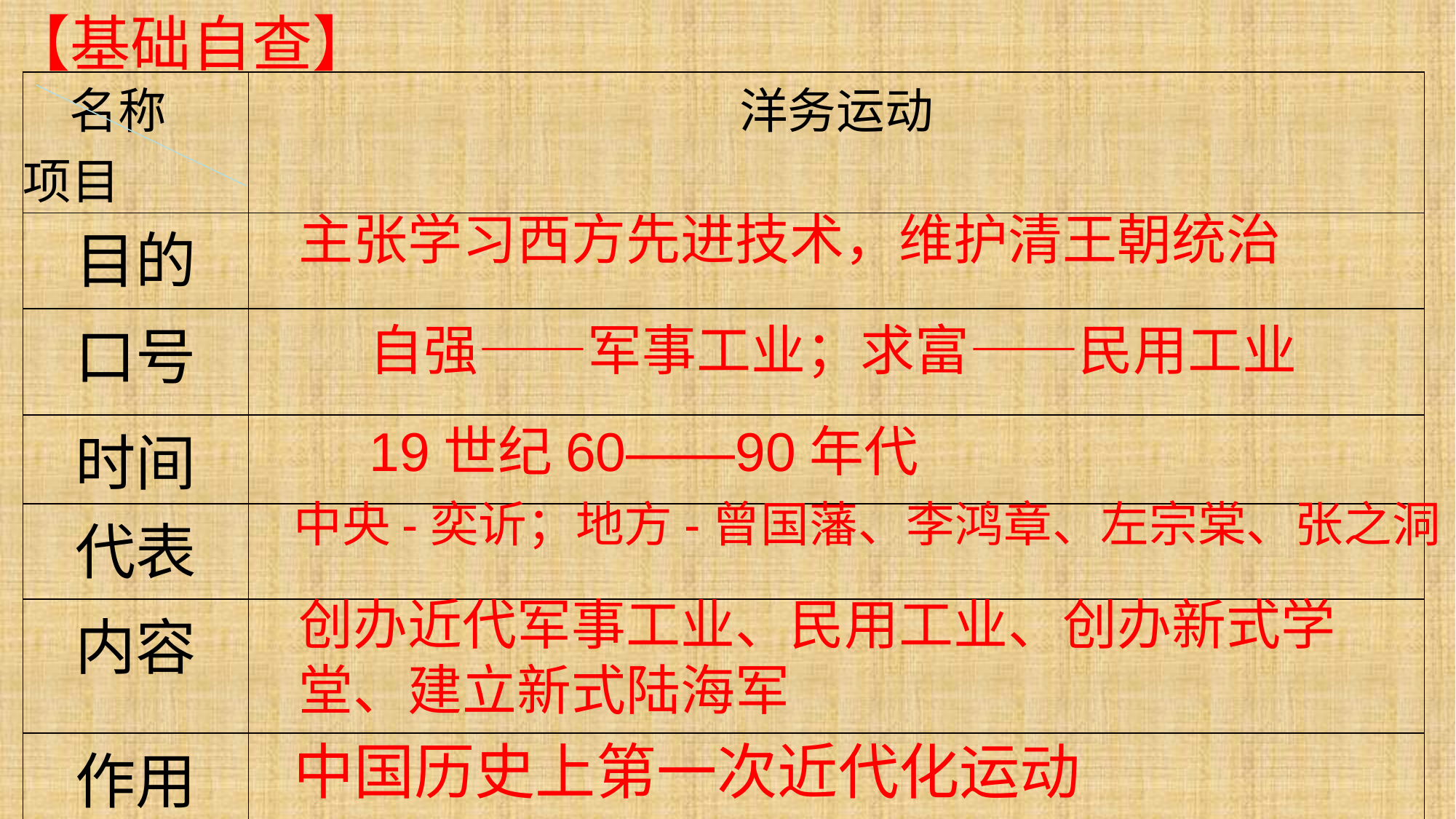

【基础自查】
| 名称 项目 | 洋务运动 |
| --- | --- |
| 目的 |  |
| 口号 |  |
| 时间 |  |
| 代表 |  |
| 内容 |  |
| 作用 |  |
主张学习西方先进技术，维护清王朝统治

自强——军事工业；求富——民用工业
19世纪60——90年代
中央-奕䜣；地方-曾国藩、李鸿章、左宗棠、张之洞
创办近代军事工业、民用工业、创办新式学堂、建立新式陆海军
中国历史上第一次近代化运动